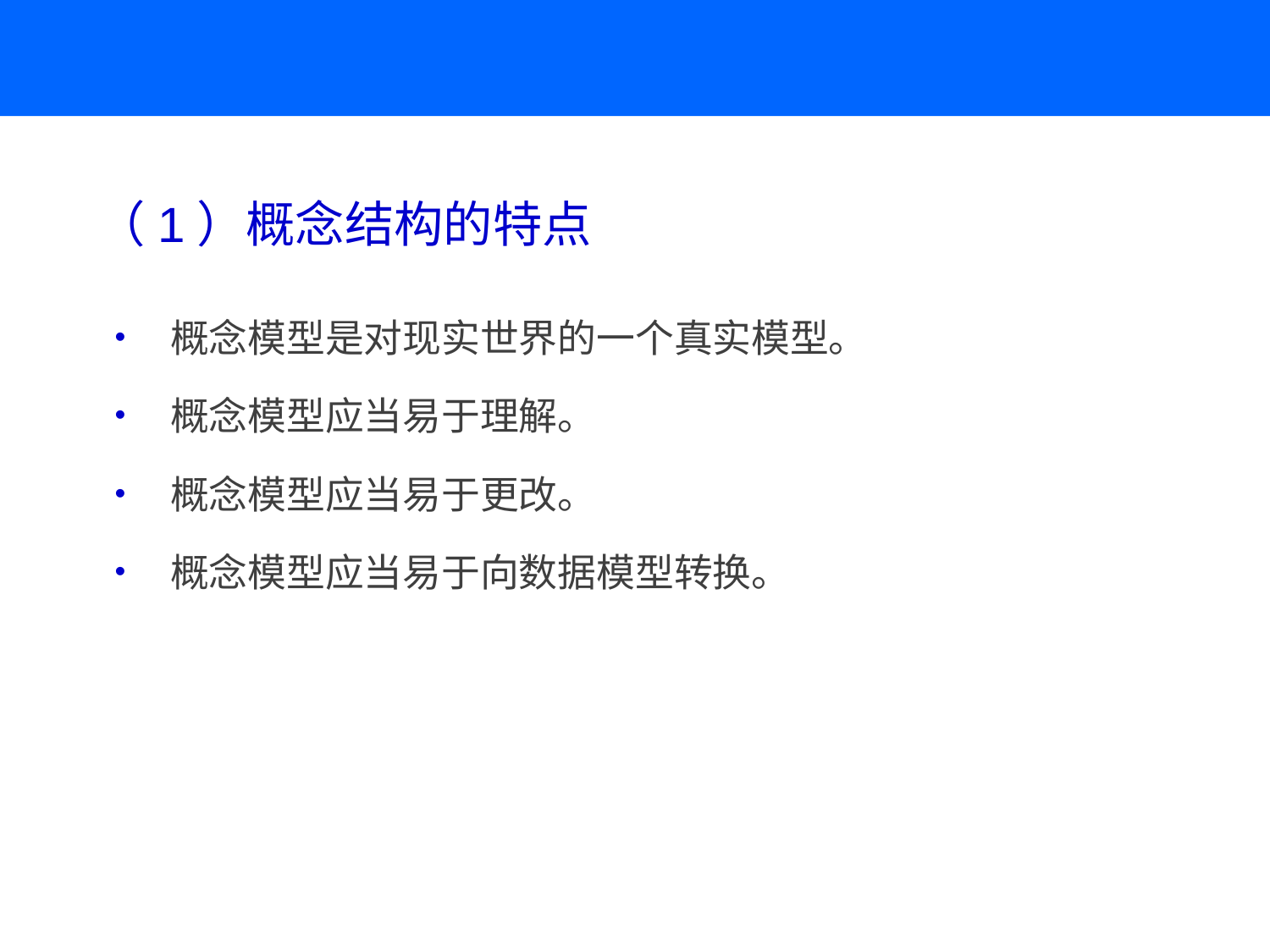

（1）概念结构的特点
 概念模型是对现实世界的一个真实模型。
 概念模型应当易于理解。
 概念模型应当易于更改。
 概念模型应当易于向数据模型转换。